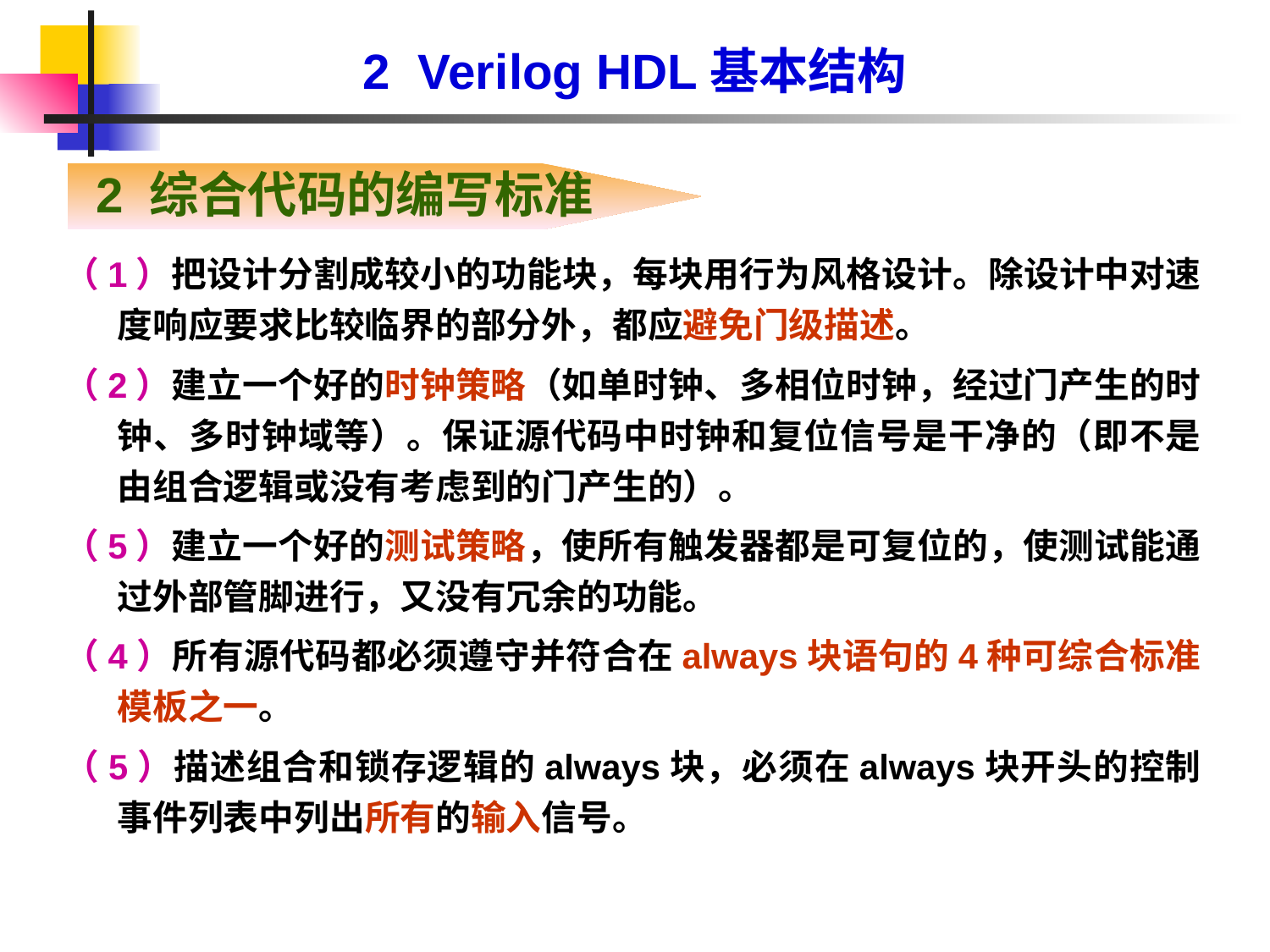

2  Verilog HDL基本结构
2 综合代码的编写标准
（1）把设计分割成较小的功能块，每块用行为风格设计。除设计中对速度响应要求比较临界的部分外，都应避免门级描述。
（2）建立一个好的时钟策略（如单时钟、多相位时钟，经过门产生的时钟、多时钟域等）。保证源代码中时钟和复位信号是干净的（即不是由组合逻辑或没有考虑到的门产生的）。
（5）建立一个好的测试策略，使所有触发器都是可复位的，使测试能通过外部管脚进行，又没有冗余的功能。
（4）所有源代码都必须遵守并符合在always块语句的4种可综合标准模板之一。
（5）描述组合和锁存逻辑的always块，必须在always块开头的控制事件列表中列出所有的输入信号。
# 71